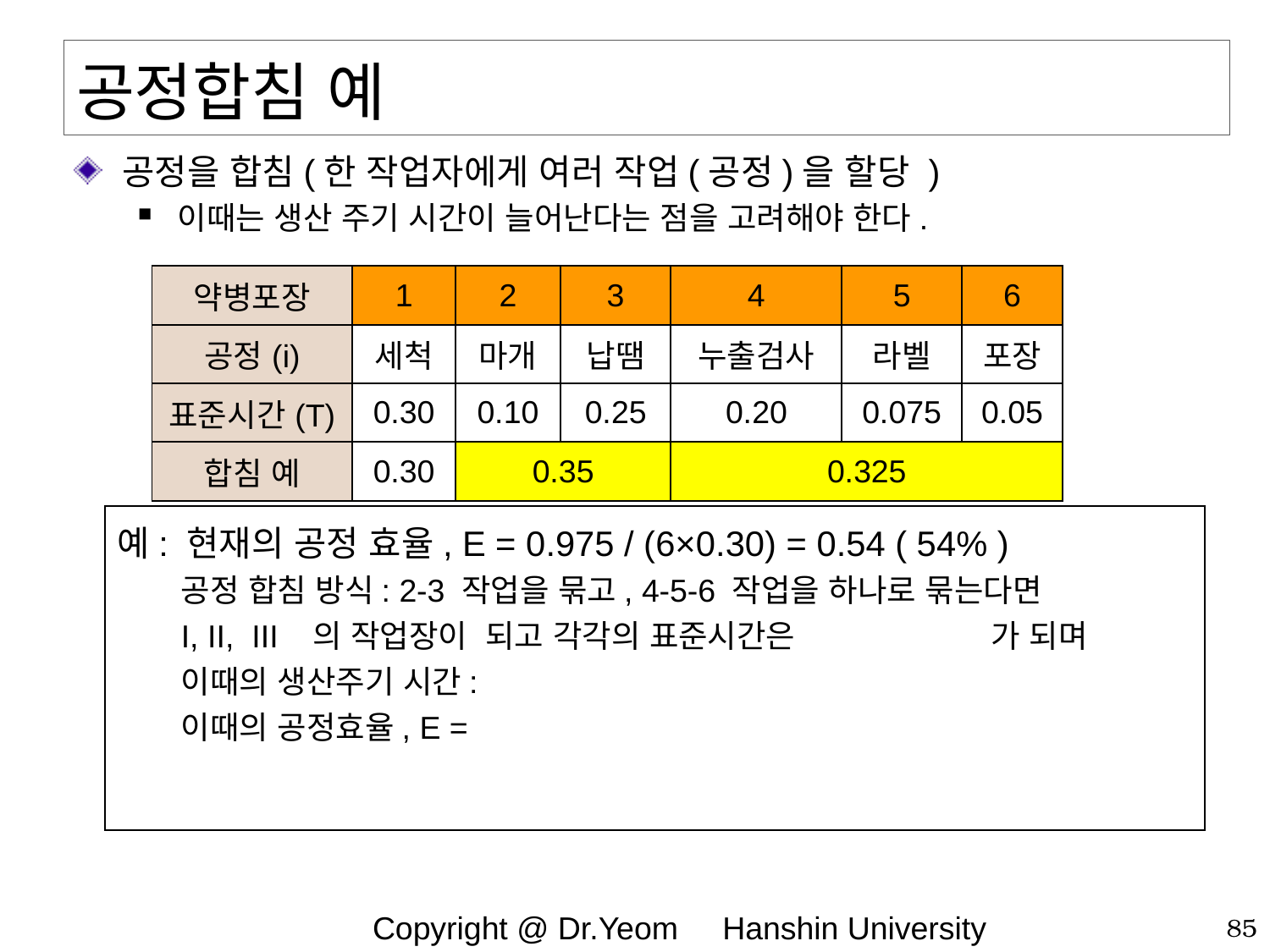

# 공정합침 예
공정을 합침(한 작업자에게 여러 작업(공정)을 할당 )
이때는 생산 주기 시간이 늘어난다는 점을 고려해야 한다.
| 약병포장 | 1 | 2 | 3 | 4 | 5 | 6 |
| --- | --- | --- | --- | --- | --- | --- |
| 공정(i) | 세척 | 마개 | 납땜 | 누출검사 | 라벨 | 포장 |
| 표준시간(T) | 0.30 | 0.10 | 0.25 | 0.20 | 0.075 | 0.05 |
| 합침 예 | 0.30 | 0.35 |  | 0.325 |  |  |
예: 현재의 공정 효율, E = 0.975 / (6×0.30) = 0.54 ( 54% )
공정 합침 방식: 2-3 작업을 묶고, 4-5-6 작업을 하나로 묶는다면
I, II,  III   의 작업장이  되고 각각의 표준시간은                      가 되며
이때의 생산주기 시간:
이때의 공정효율, E =
85